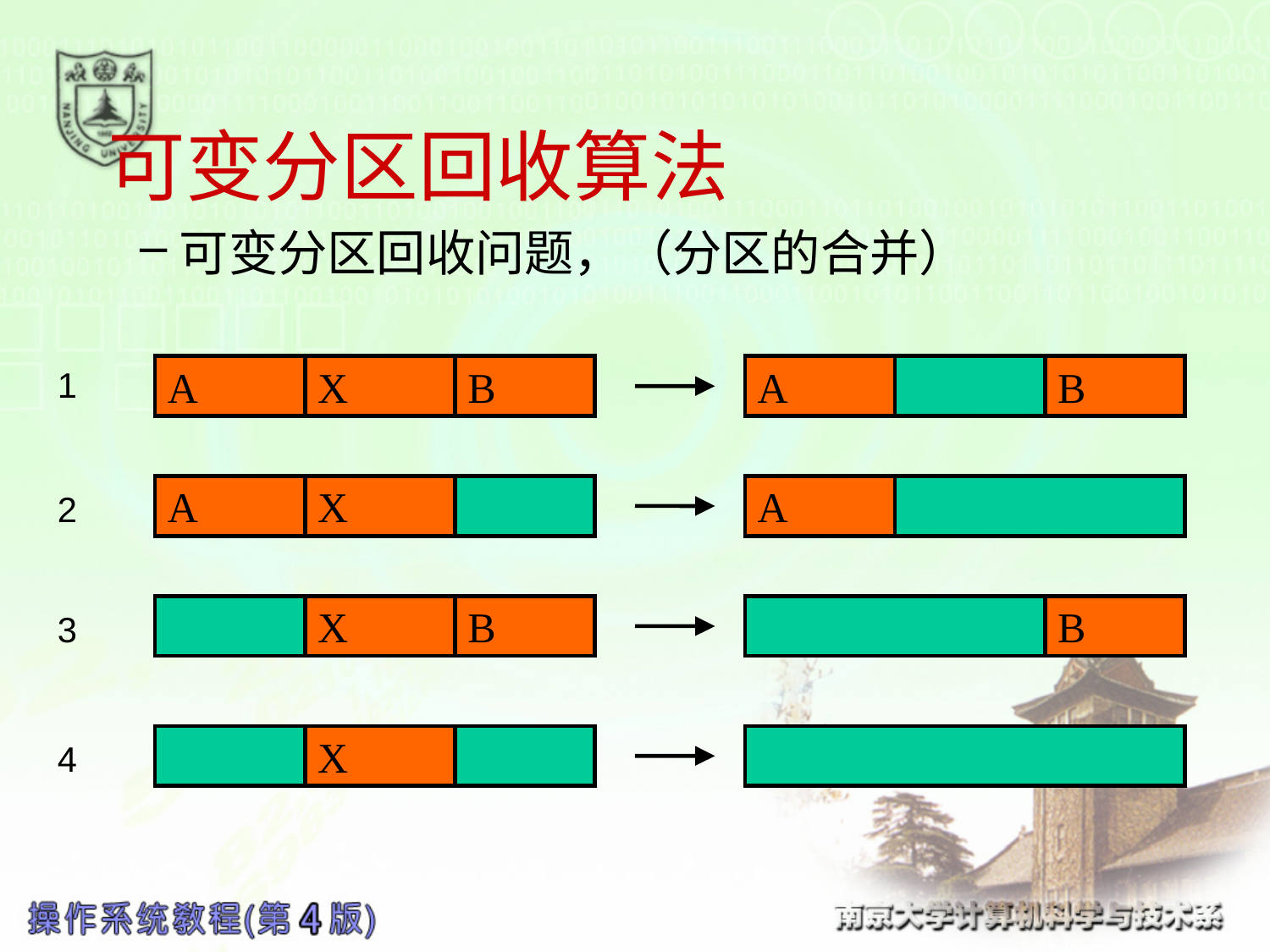

# 可变分区回收算法
可变分区回收问题，（分区的合并）
1

A
X
B

A
B

A
X

A
2

X
B

B
3

X

4